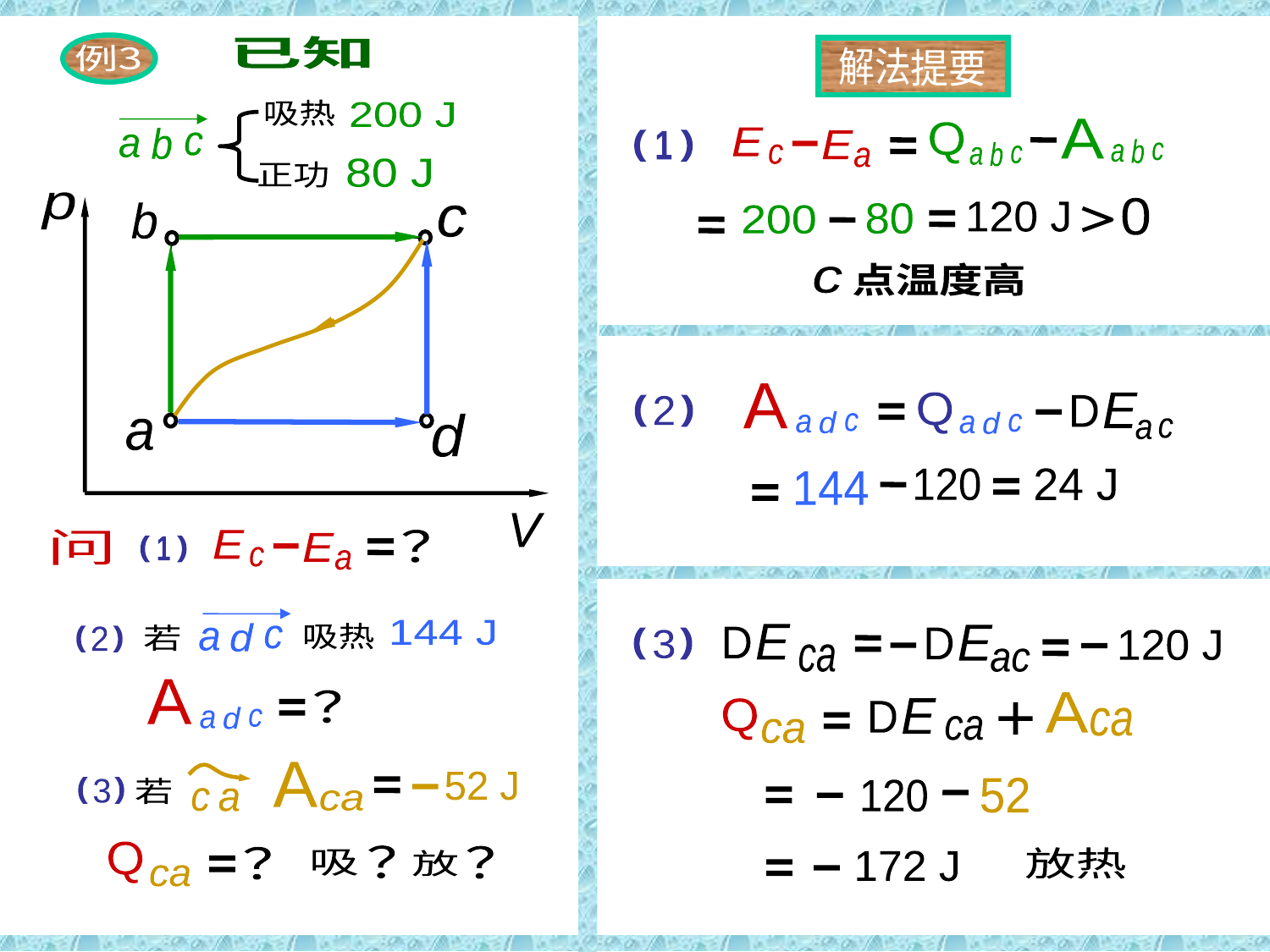

例

例3
已知

解法
提要
A
Q
b
c
a
E
E

c
a
b
c
a

(
(
1
0
120 J
80
200

点温度高
c

吸热
200 J

b
c
a
80 J
正功
p

b
c

d

a
V

A
Q
E
Δ
c
a

d
c
a
d
c
a

120
24 J
144

(
(
2

问
？

E
E

c
a
(
(
1

144 J
吸热
d
c
a
若
(
(
2
E
Δ
ca
E
Δ
ac
120 J

(
(
3
A
ca
Q
E
Δ
ca
+

ca
52
120

放热
172 J

A
？

d
c
a
A

52 J
(
(
3
若

c
a
ca
Q
？
？
？
吸
放

ca